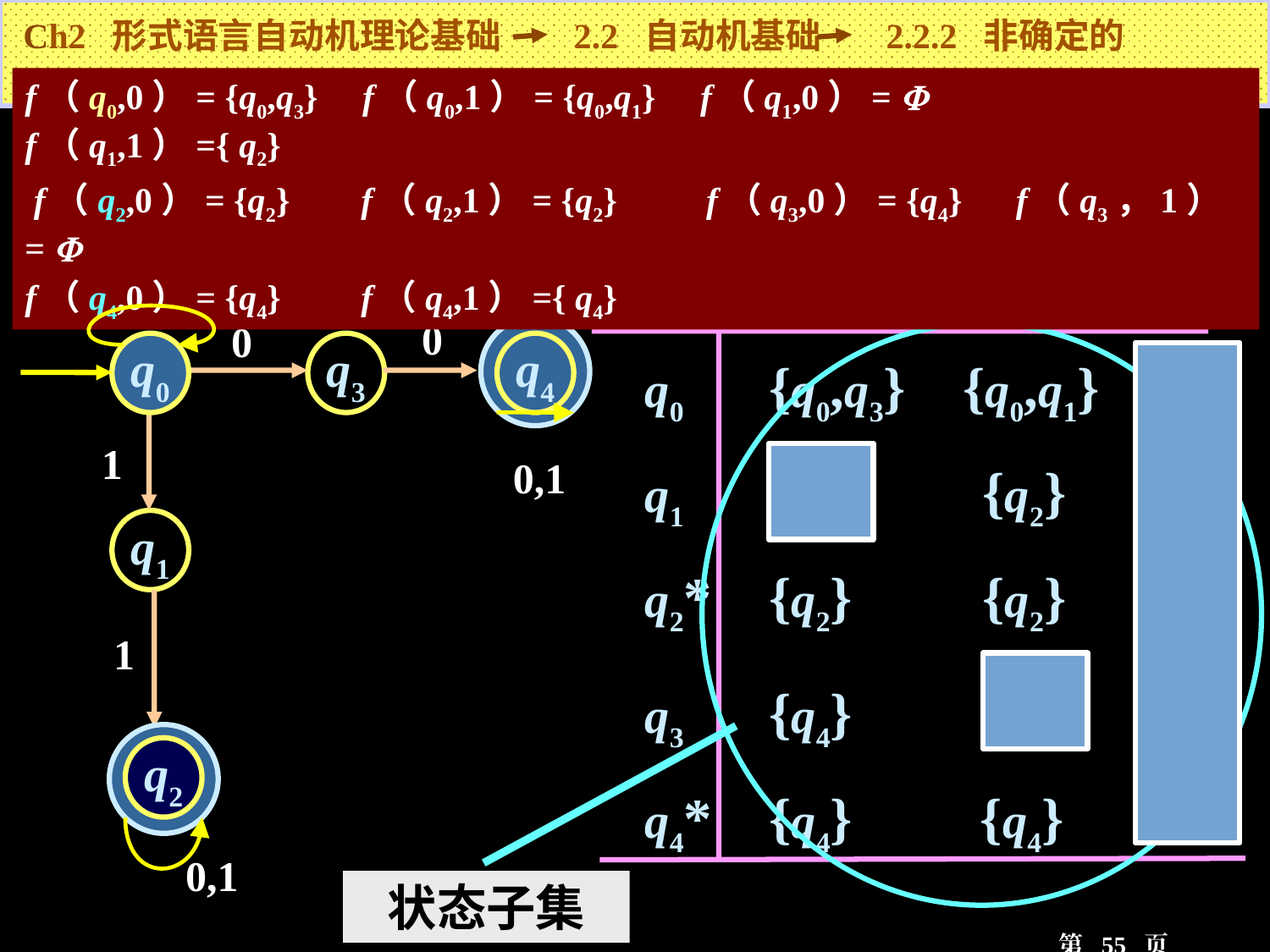

Ch2  形式语言自动机理论基础        2.2  自动机基础       2.2.2  非确定的FA(NFA)

f（q0,0）= {q0,q3}     f（q0,1）= {q0,q1}     f（q1,0）= Φ          f（q1,1）={ q2}
 f（q2,0）= {q2}        f（q2,1）= {q2}          f（q3,0）= {q4}      f（q3，1）= Φ
f（q4,0）= {q4}         f（q4,1）={ q4}

                             0              1             ε
            q0      {q0,q3}    {q0,q1}    Φ
            q1      Φ     	{q2}       Φ
            q2*    {q2} 	{q2}       Φ
            q3      {q4} 	 Φ        Φ
            q4*    {q4}         {q4}       Φ

0,1
0
0

状态子集
q0
q3
q4

1

0,1
q1

1

q2
0,1